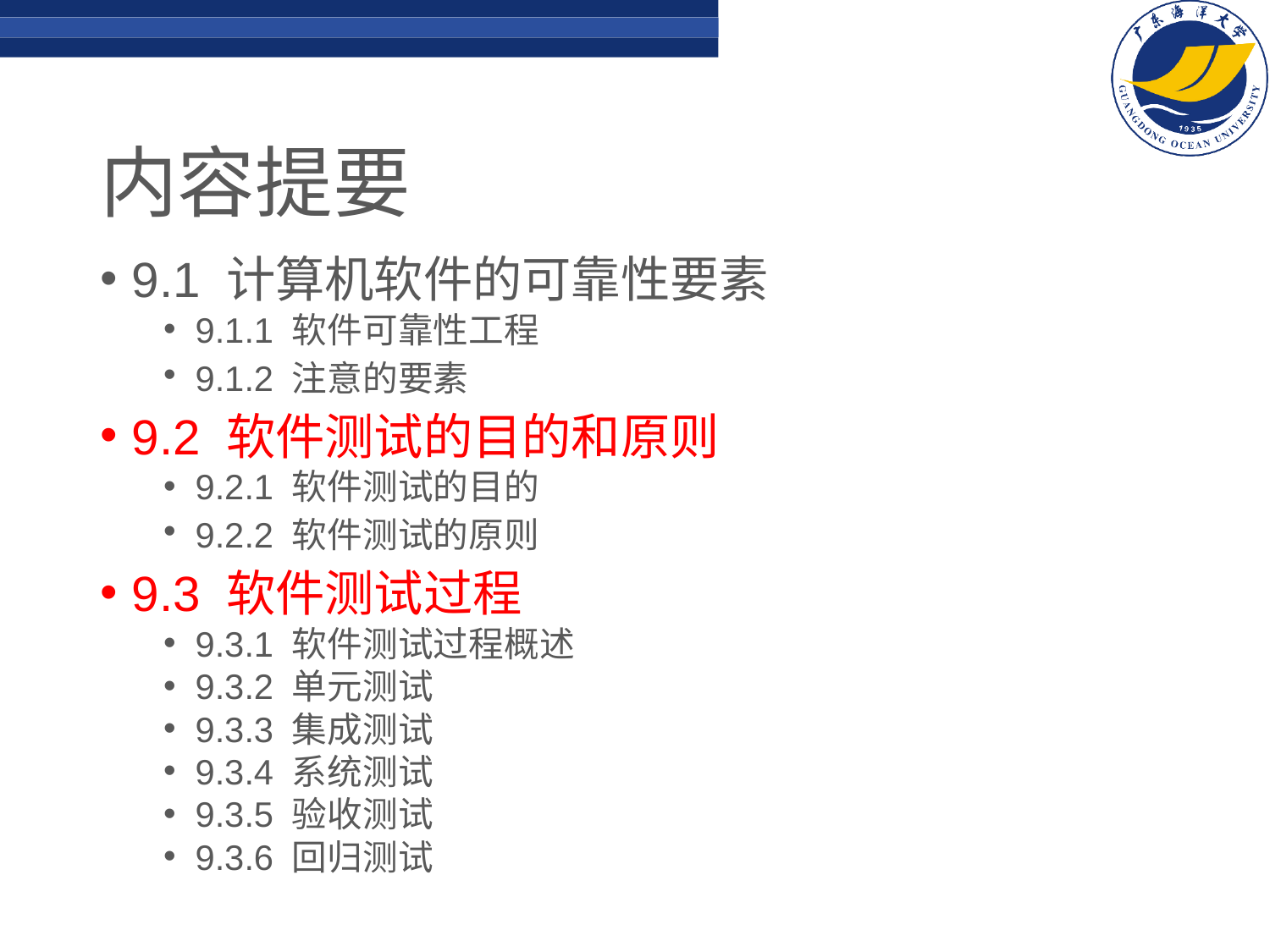

# 内容提要
9.1 计算机软件的可靠性要素
9.1.1 软件可靠性工程
9.1.2 注意的要素
9.2 软件测试的目的和原则
9.2.1 软件测试的目的
9.2.2 软件测试的原则
9.3 软件测试过程
9.3.1 软件测试过程概述
9.3.2 单元测试
9.3.3 集成测试
9.3.4 系统测试
9.3.5 验收测试
9.3.6 回归测试
2